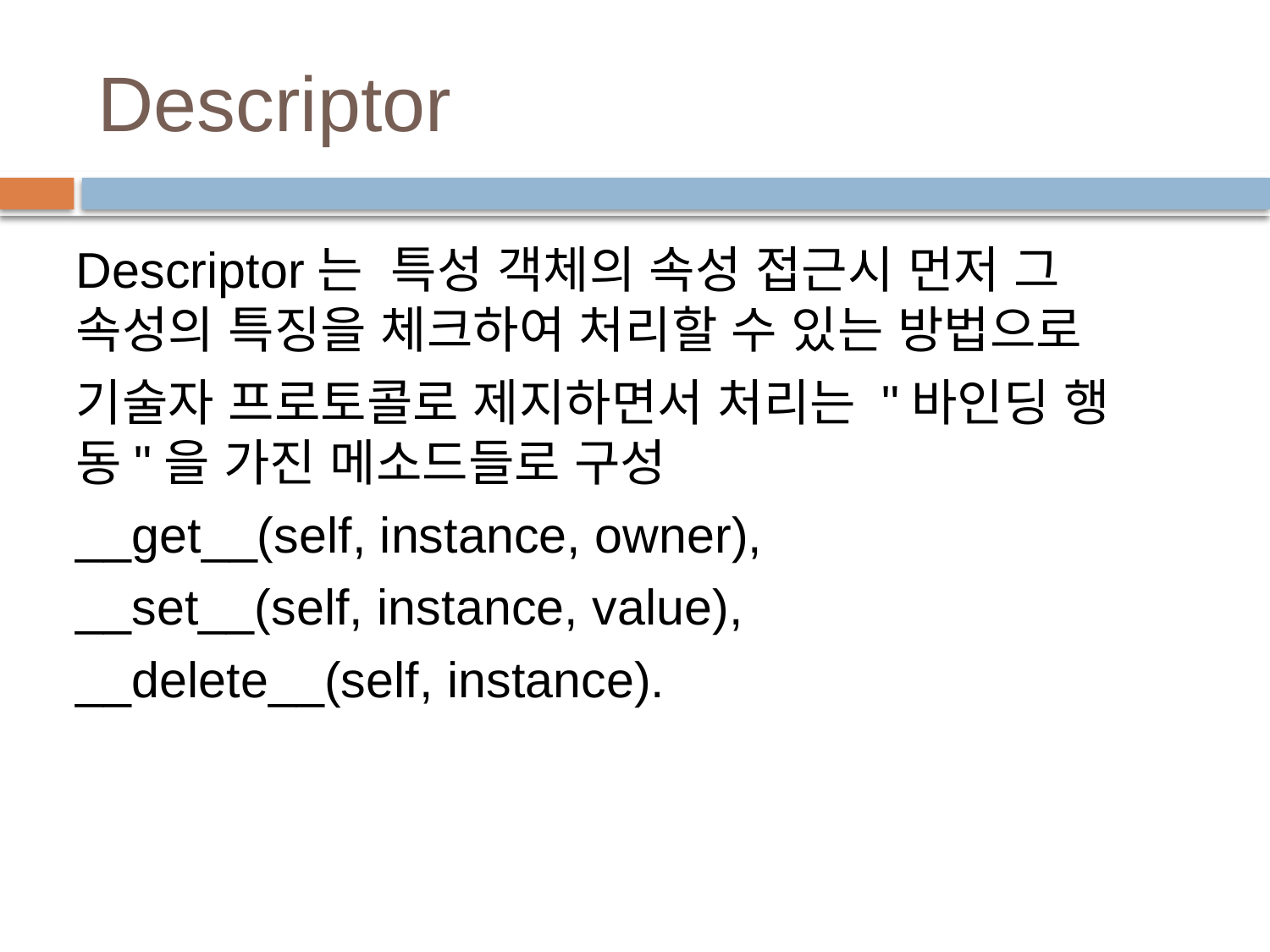

# Descriptor
Descriptor는  특성 객체의 속성 접근시 먼저 그 속성의 특징을 체크하여 처리할 수 있는 방법으로
기술자 프로토콜로 제지하면서 처리는 "바인딩 행동"을 가진 메소드들로 구성
__get__(self, instance, owner),
__set__(self, instance, value),
__delete__(self, instance).